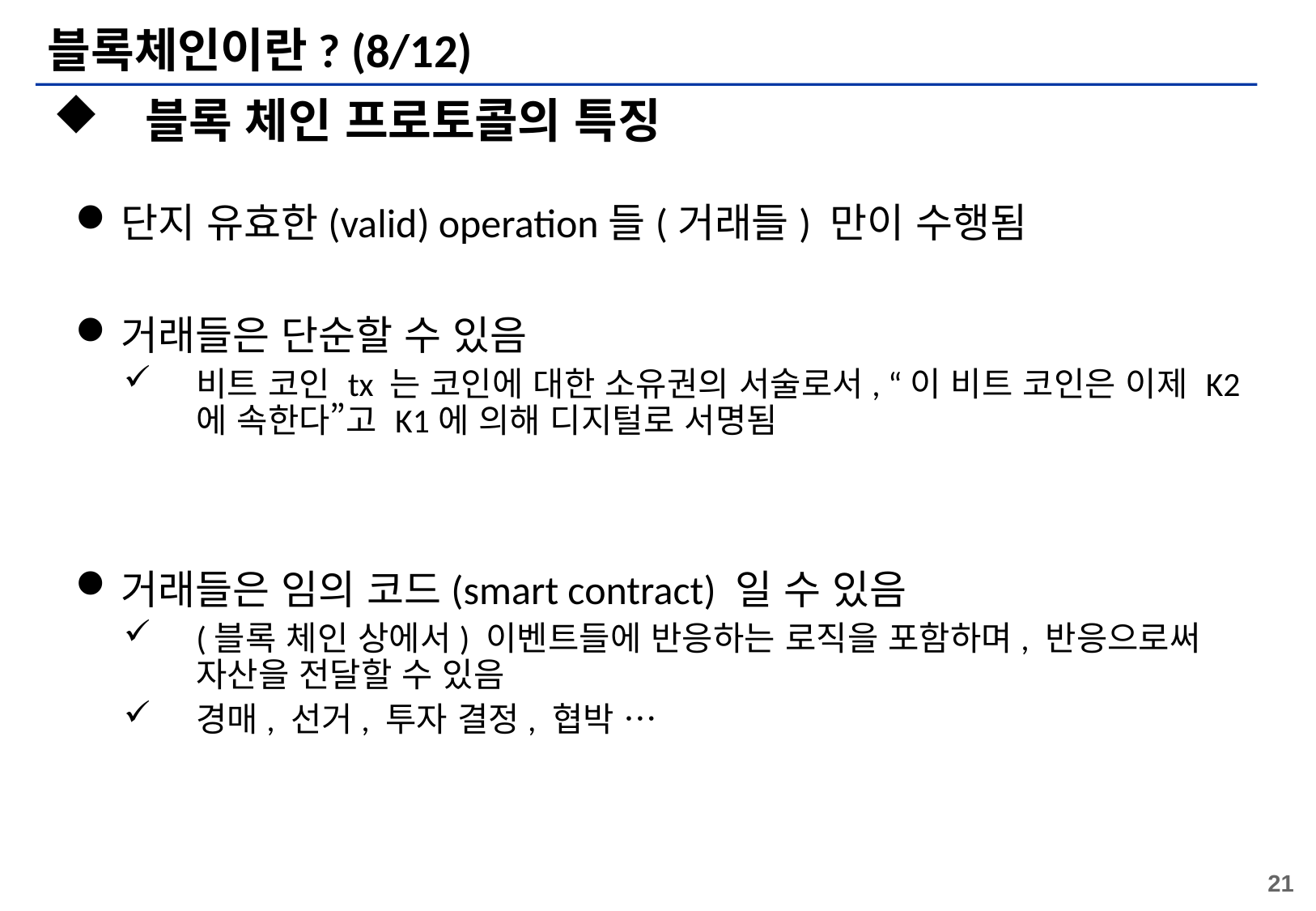

# 블록체인이란? (8/12)
 블록 체인 프로토콜의 특징

단지 유효한(valid) operation들(거래들) 만이 수행됨

거래들은 단순할 수 있음
비트 코인 tx 는 코인에 대한 소유권의 서술로서, “이 비트 코인은 이제 K2에 속한다”고 K1에 의해 디지털로 서명됨

거래들은 임의 코드(smart contract) 일 수 있음
(블록 체인 상에서) 이벤트들에 반응하는 로직을 포함하며, 반응으로써 자산을 전달할 수 있음
경매, 선거, 투자 결정, 협박 …